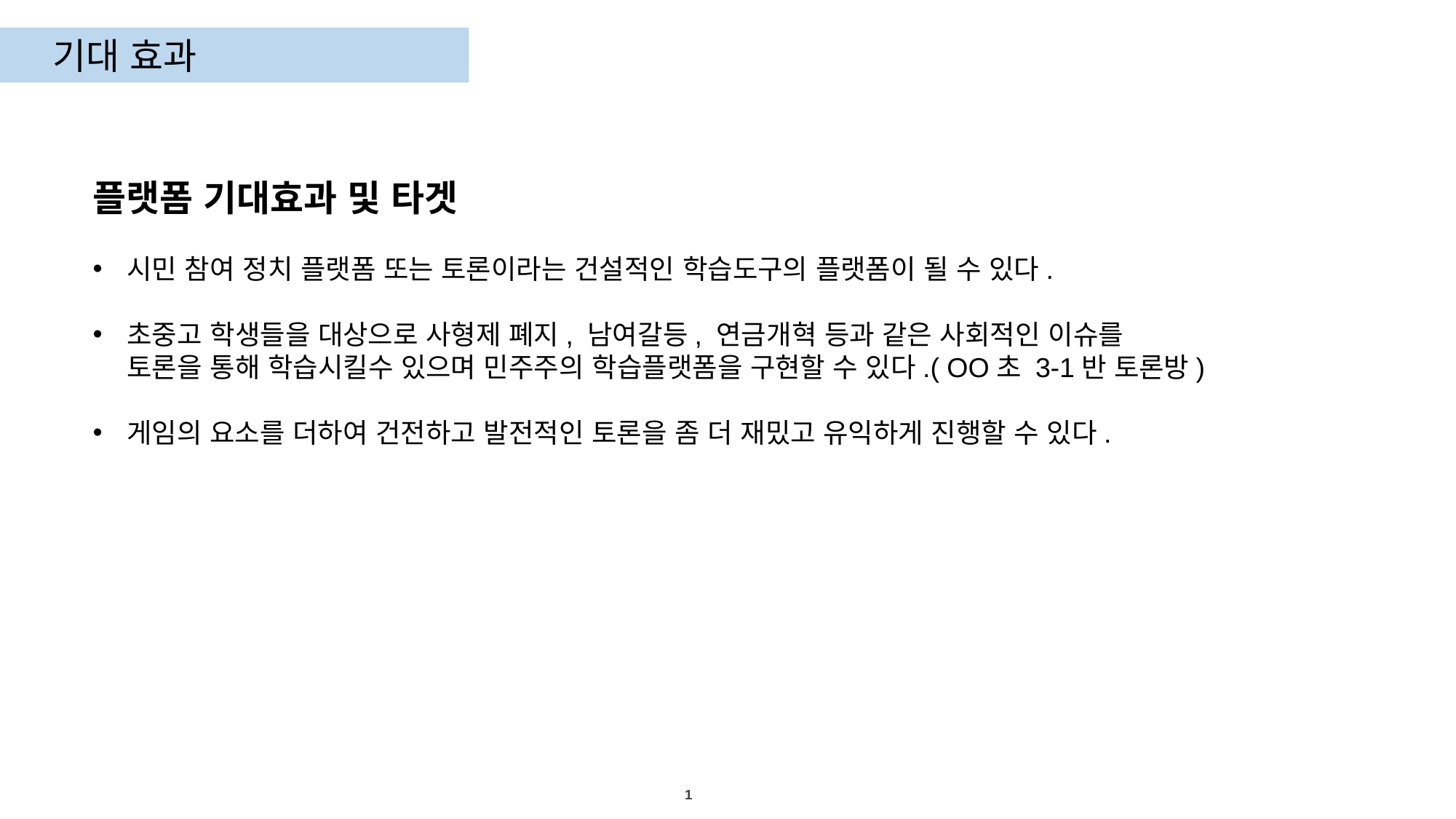

기대 효과
플랫폼 기대효과 및 타겟

시민 참여 정치 플랫폼 또는 토론이라는 건설적인 학습도구의 플랫폼이 될 수 있다.

초중고 학생들을 대상으로 사형제 폐지, 남여갈등, 연금개혁 등과 같은 사회적인 이슈를 토론을 통해 학습시킬수 있으며 민주주의 학습플랫폼을 구현할 수 있다.( OO초 3-1반 토론방)

게임의 요소를 더하여 건전하고 발전적인 토론을 좀 더 재밌고 유익하게 진행할 수 있다.

1